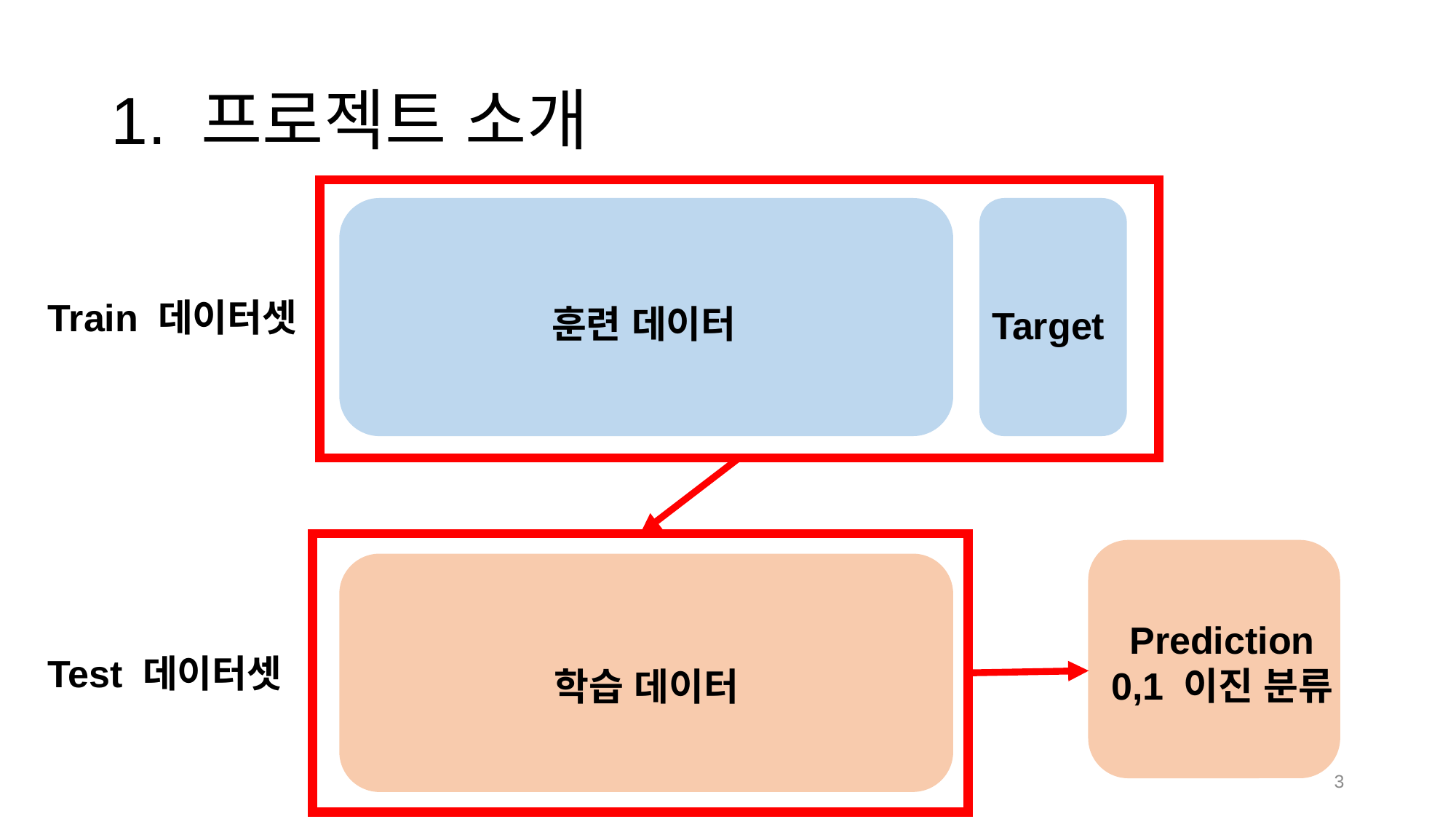

# 1. 프로젝트 소개

Train 데이터셋
훈련 데이터
Target

Test 데이터셋

Prediction
0,1 이진 분류
학습 데이터
3